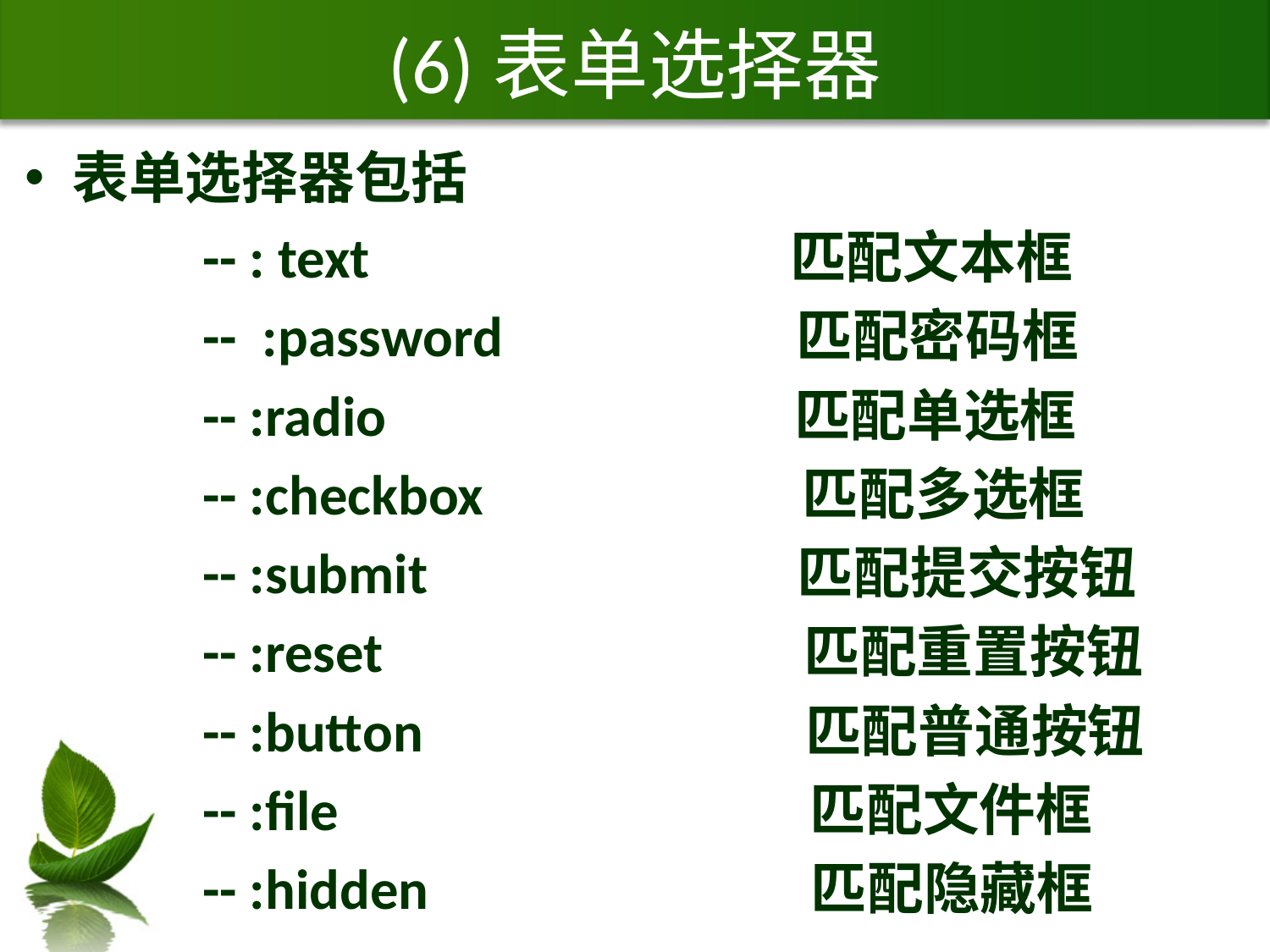

# (6)表单选择器
表单选择器包括
              -- : text                                匹配文本框
              --  :password                      匹配密码框
              -- :radio                               匹配单选框
              -- :checkbox                        匹配多选框
              -- :submit                            匹配提交按钮
              -- :reset                                匹配重置按钮
              -- :button                             匹配普通按钮
              -- :file                                    匹配文件框
              -- :hidden                             匹配隐藏框